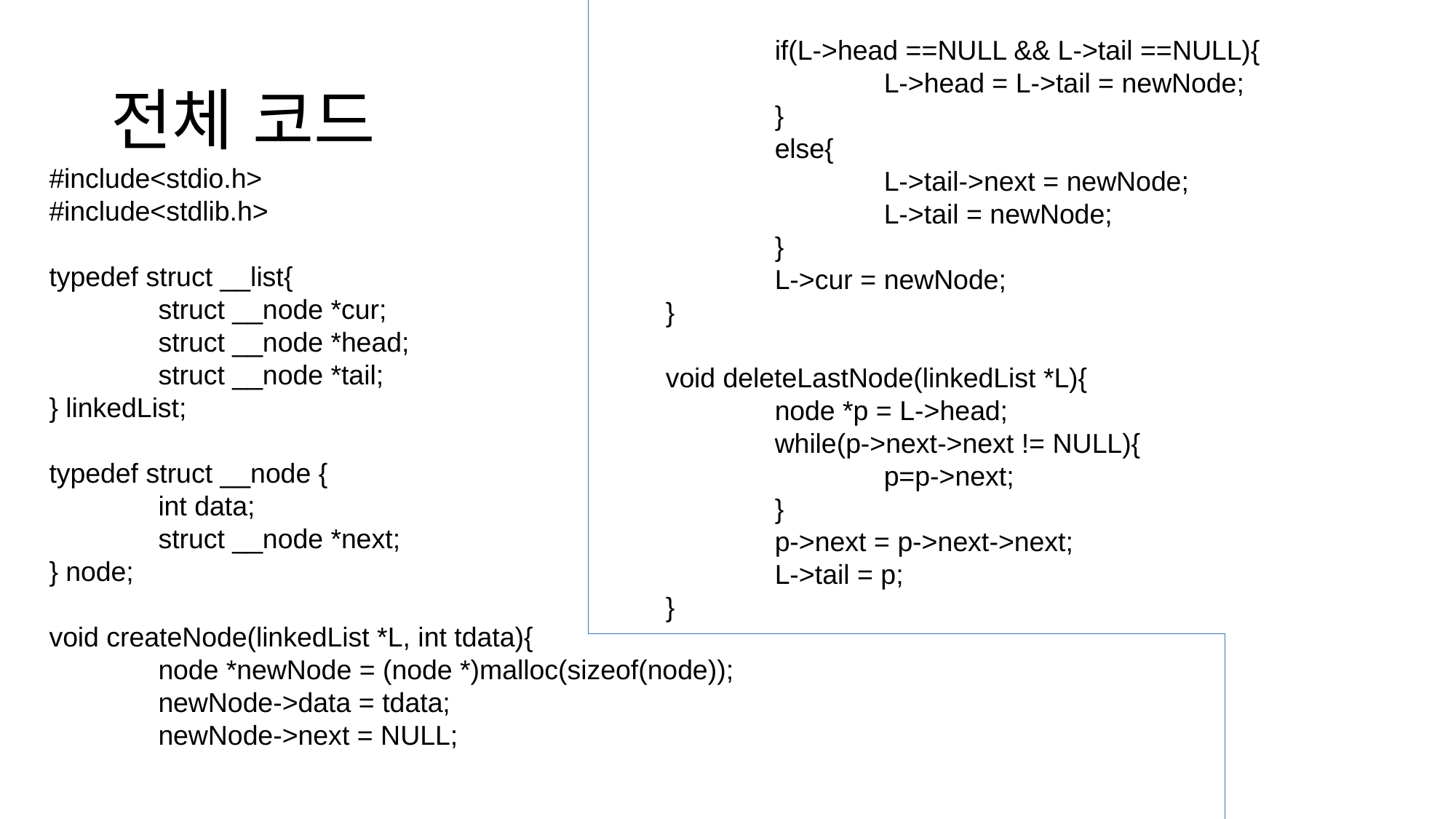

if(L->head ==NULL && L->tail ==NULL){
		L->head = L->tail = newNode;
	}
	else{
		L->tail->next = newNode;
		L->tail = newNode;
	}
	L->cur = newNode;
}

void deleteLastNode(linkedList *L){
	node *p = L->head;
	while(p->next->next != NULL){
		p=p->next;
	}
	p->next = p->next->next;
	L->tail = p;
}
# 전체 코드
#include<stdio.h>
#include<stdlib.h>

typedef struct __list{
	struct __node *cur;
	struct __node *head;
	struct __node *tail;
} linkedList;

typedef struct __node {
	int data;
	struct __node *next;
} node;

void createNode(linkedList *L, int tdata){
	node *newNode = (node *)malloc(sizeof(node));
	newNode->data = tdata;
	newNode->next = NULL;